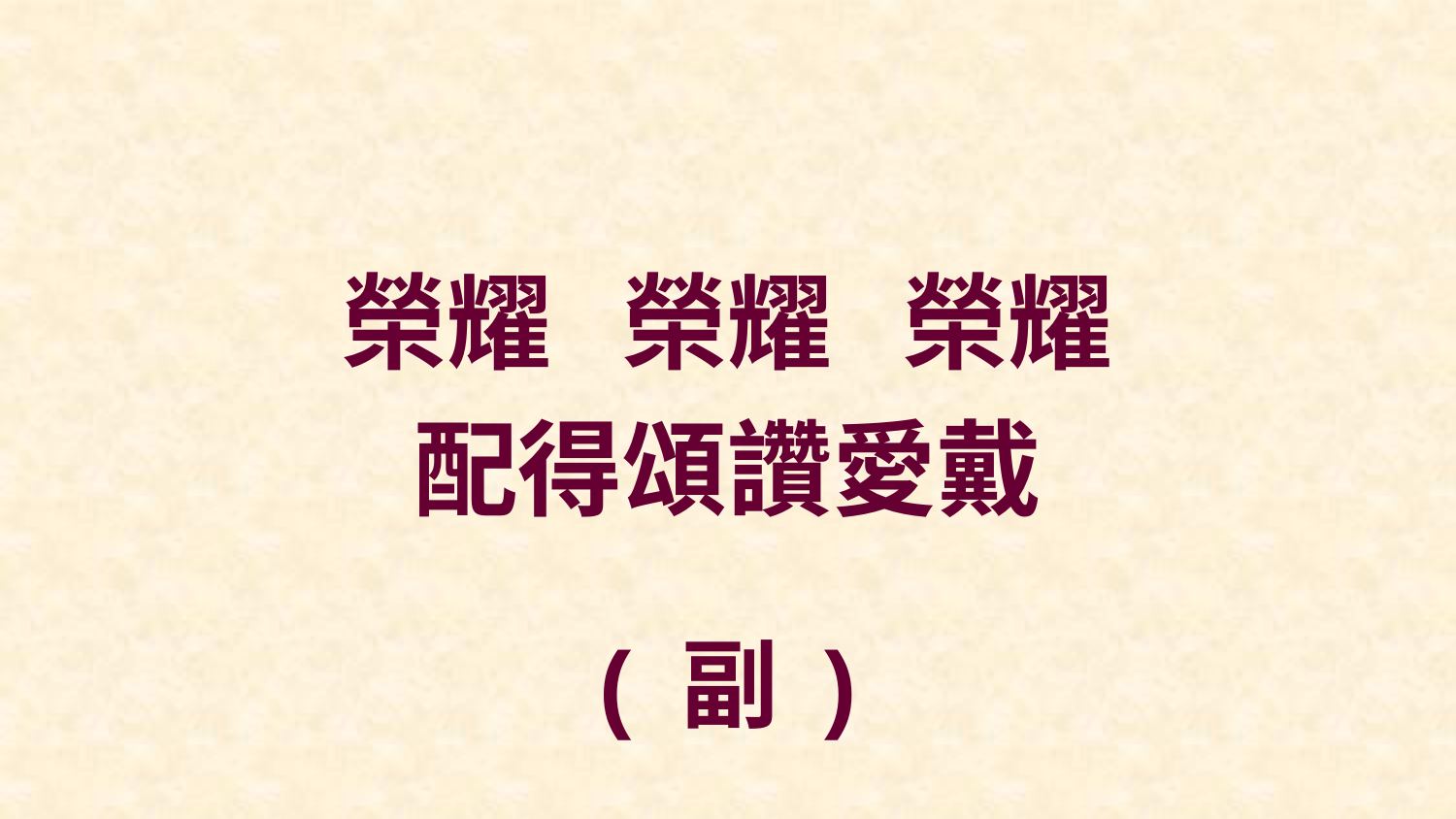

榮耀   榮耀   榮耀
配得頌讚愛戴
( 副 )